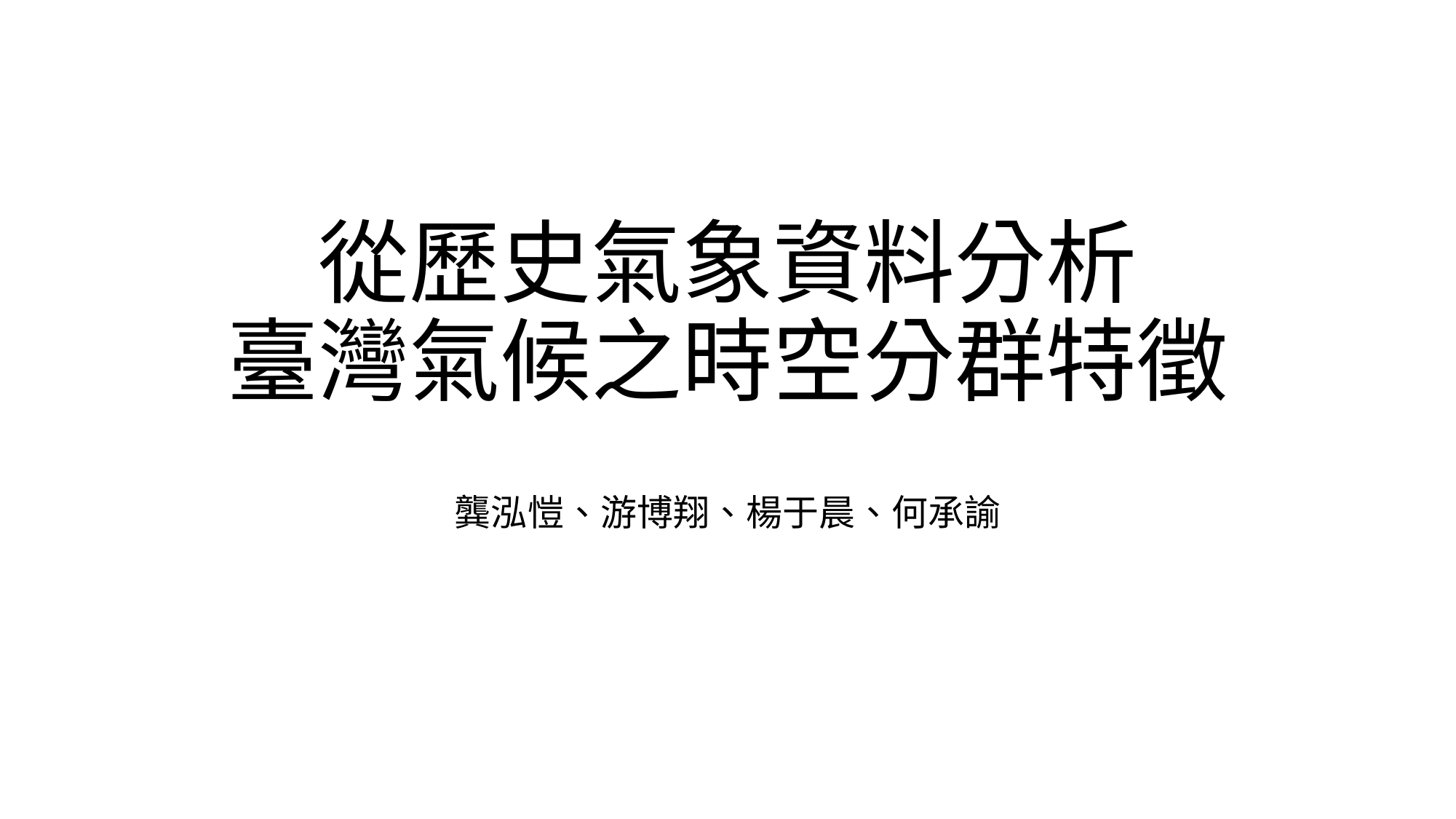

# 從歷史氣象資料分析 臺灣氣候之時空分群特徵

龔泓愷、游博翔、楊于晨、何承諭